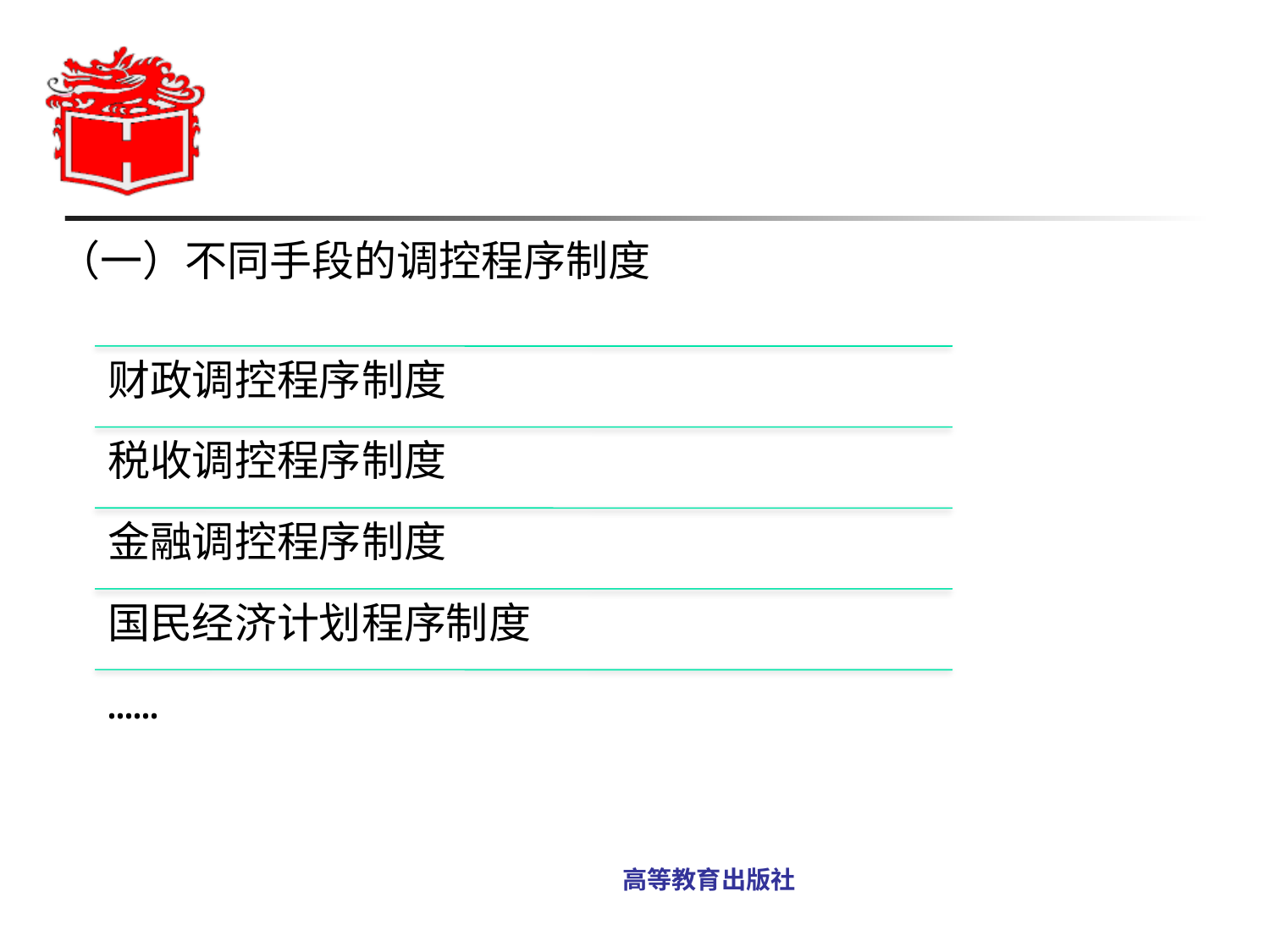

（一）不同手段的调控程序制度

财政调控程序制度
税收调控程序制度
金融调控程序制度
国民经济计划程序制度
……

高等教育出版社